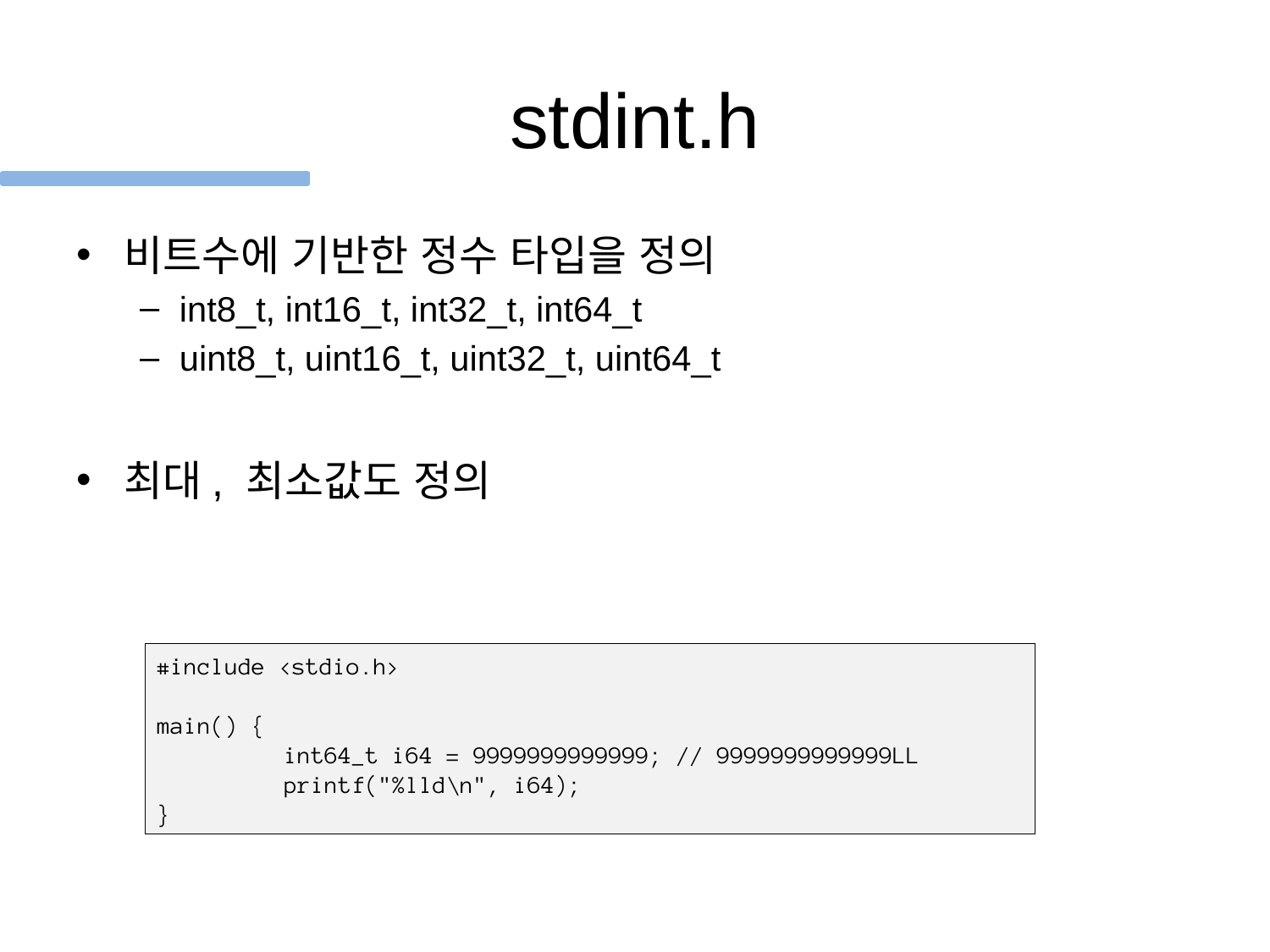

# stdint.h

비트수에 기반한 정수 타입을 정의
int8_t, int16_t, int32_t, int64_t
uint8_t, uint16_t, uint32_t, uint64_t

최대, 최소값도 정의

#include <stdio.h>

main() {
	int64_t i64 = 9999999999999; // 9999999999999LL
	printf("%lld\n", i64);
}